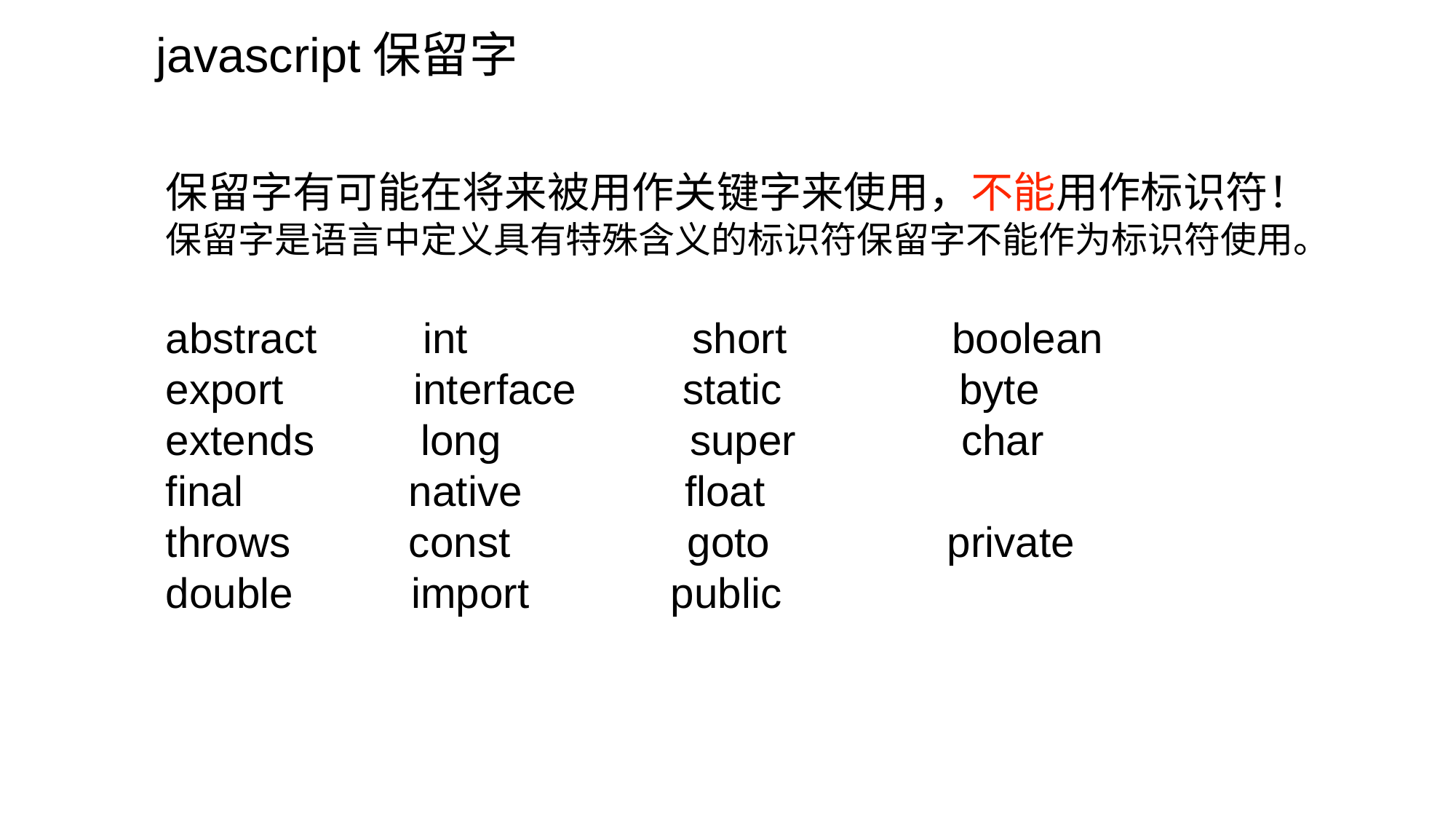

javascript保留字
保留字有可能在将来被用作关键字来使用，不能用作标识符！
保留字是语言中定义具有特殊含义的标识符保留字不能作为标识符使用。

abstract         int                   short              boolean
export           interface         static               byte
extends         long                super              char
final              native      	       float
throws          const               goto               private
double          import            public